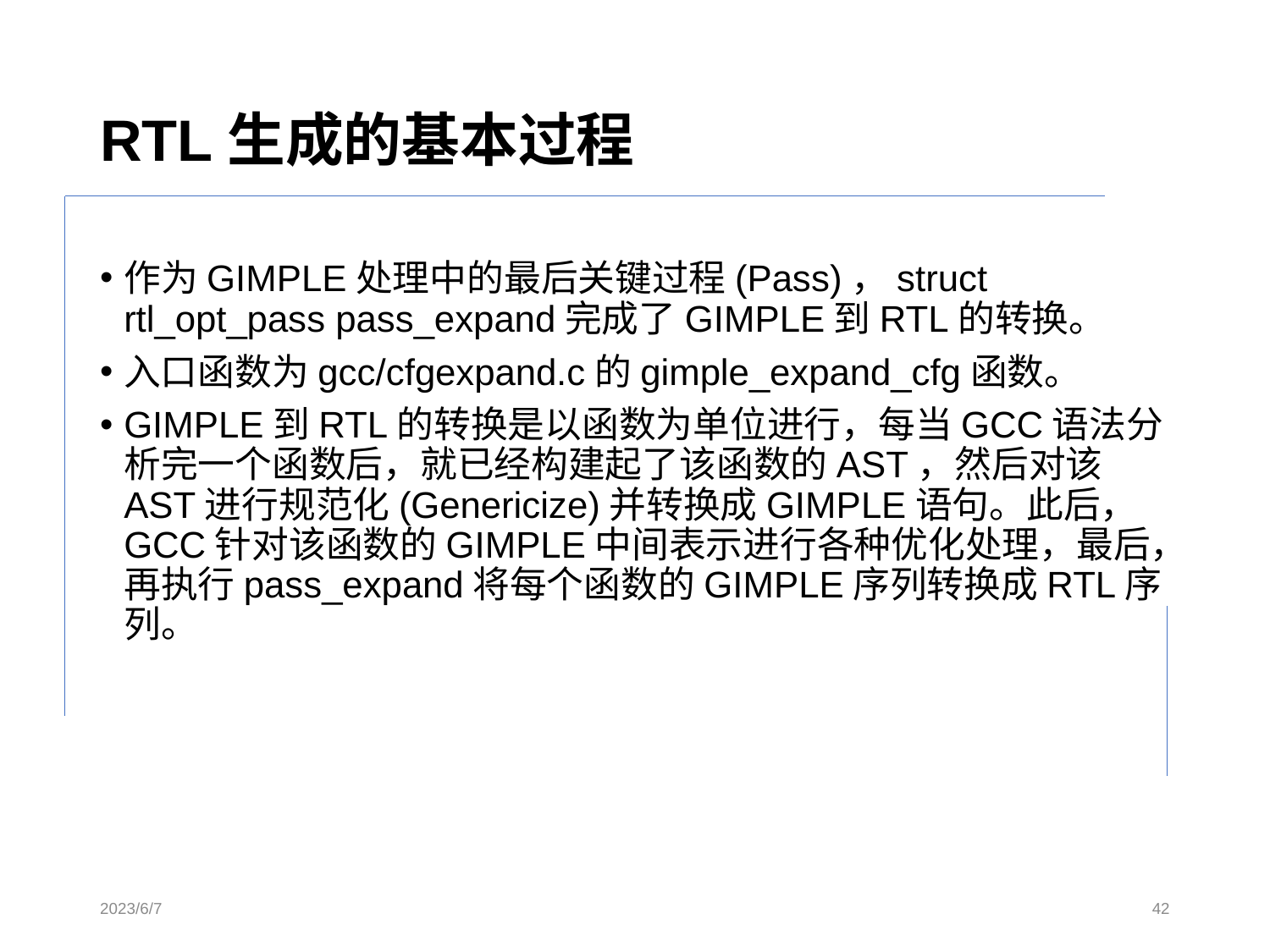

# RTL生成的基本过程
作为GIMPLE处理中的最后关键过程(Pass)，struct rtl_opt_pass pass_expand完成了GIMPLE到RTL的转换。
入口函数为gcc/cfgexpand.c的gimple_expand_cfg函数。
GIMPLE到RTL的转换是以函数为单位进行，每当GCC语法分析完一个函数后，就已经构建起了该函数的AST，然后对该AST进行规范化(Genericize)并转换成GIMPLE语句。此后，GCC针对该函数的GIMPLE中间表示进行各种优化处理，最后，再执行pass_expand将每个函数的GIMPLE序列转换成RTL序列。

2023/6/7
42